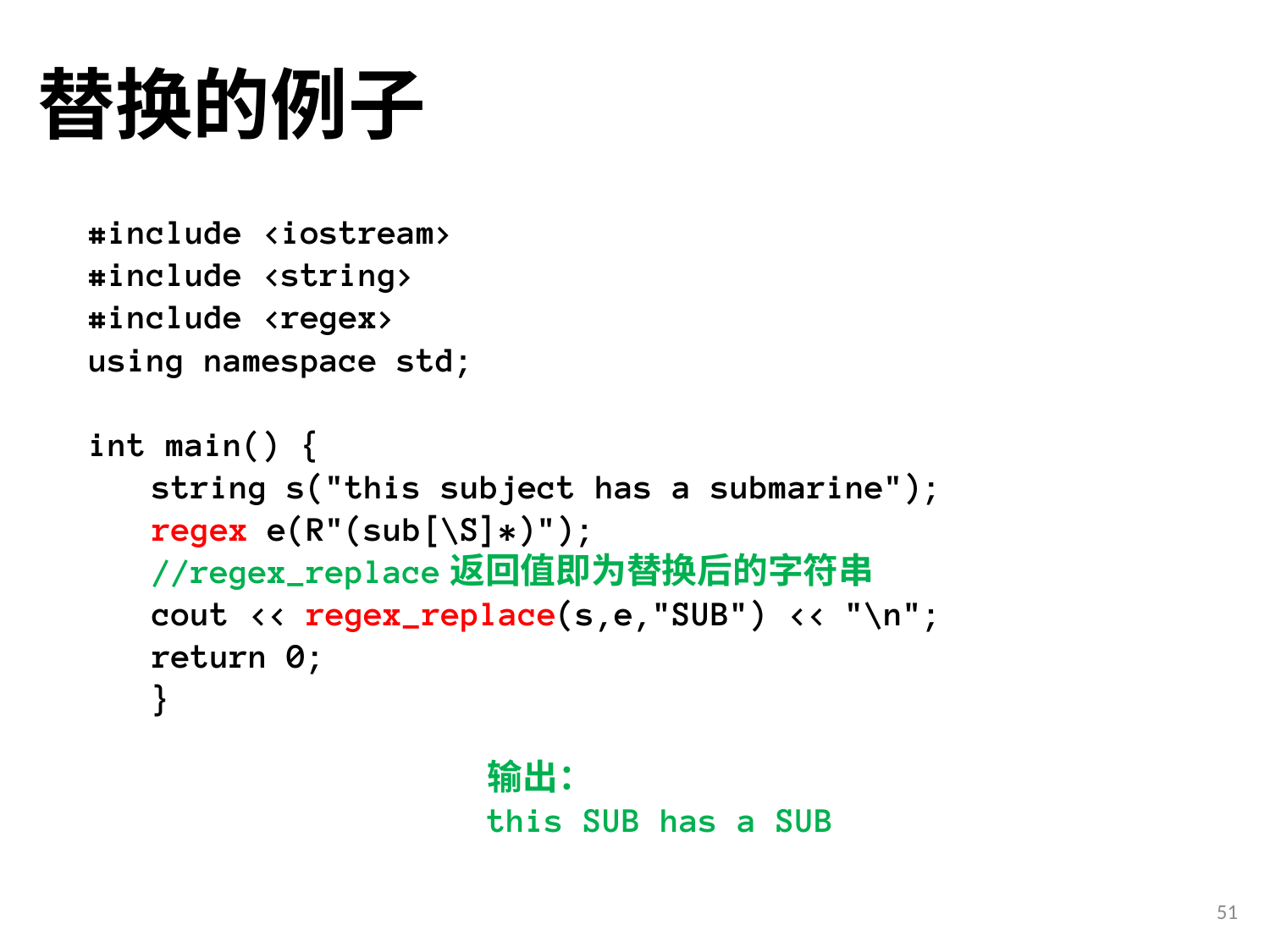

# 替换的例子
#include <iostream>
#include <string>
#include <regex>
using namespace std;

int main() {
string s("this subject has a submarine");
regex e(R"(sub[\S]*)");
//regex_replace返回值即为替换后的字符串
cout << regex_replace(s,e,"SUB") << "\n";
return 0;
}
输出：
this SUB has a SUB
51